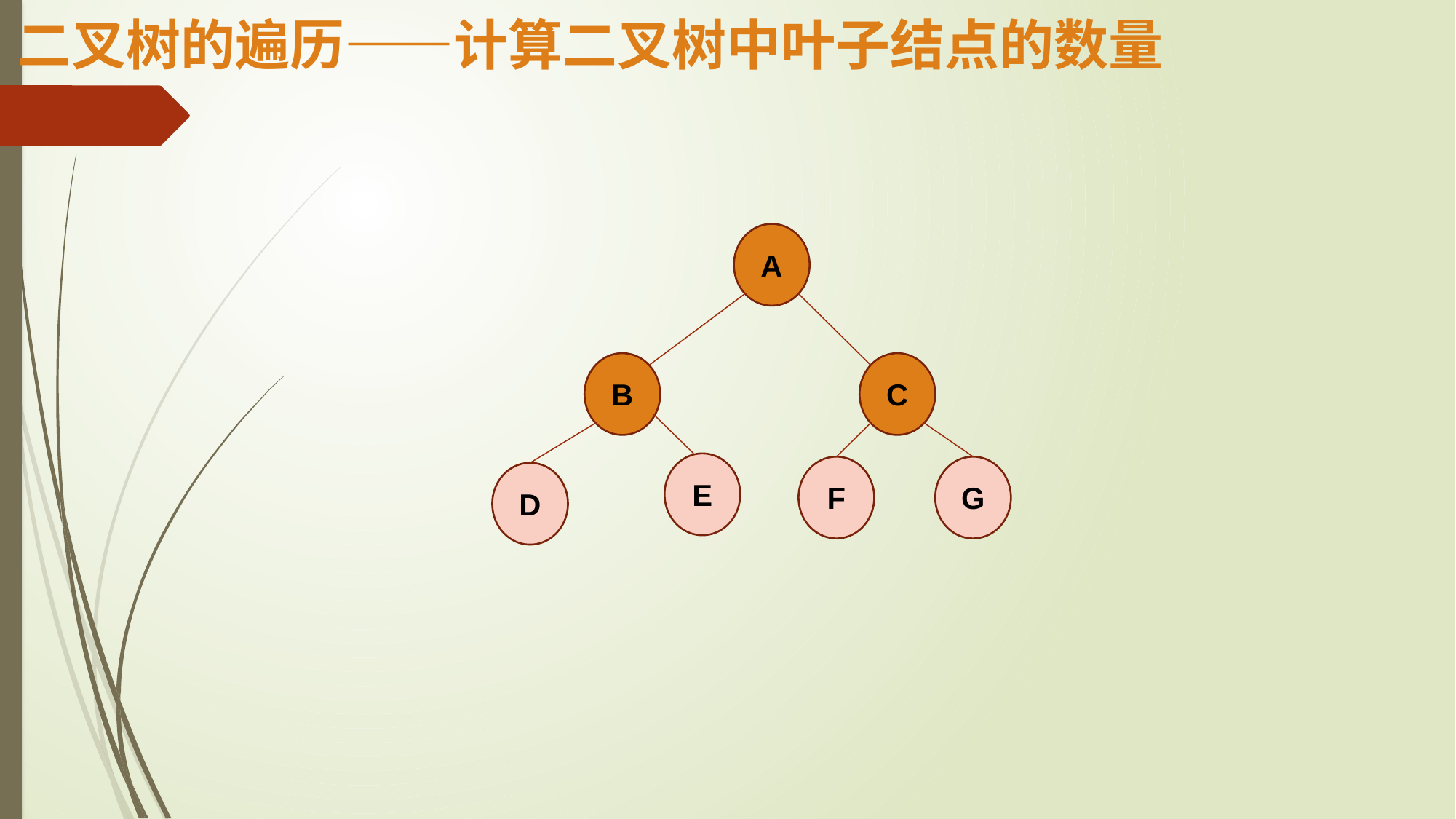

二叉树的遍历——计算二叉树中叶子结点的数量
A
B
C
E
F
G
D